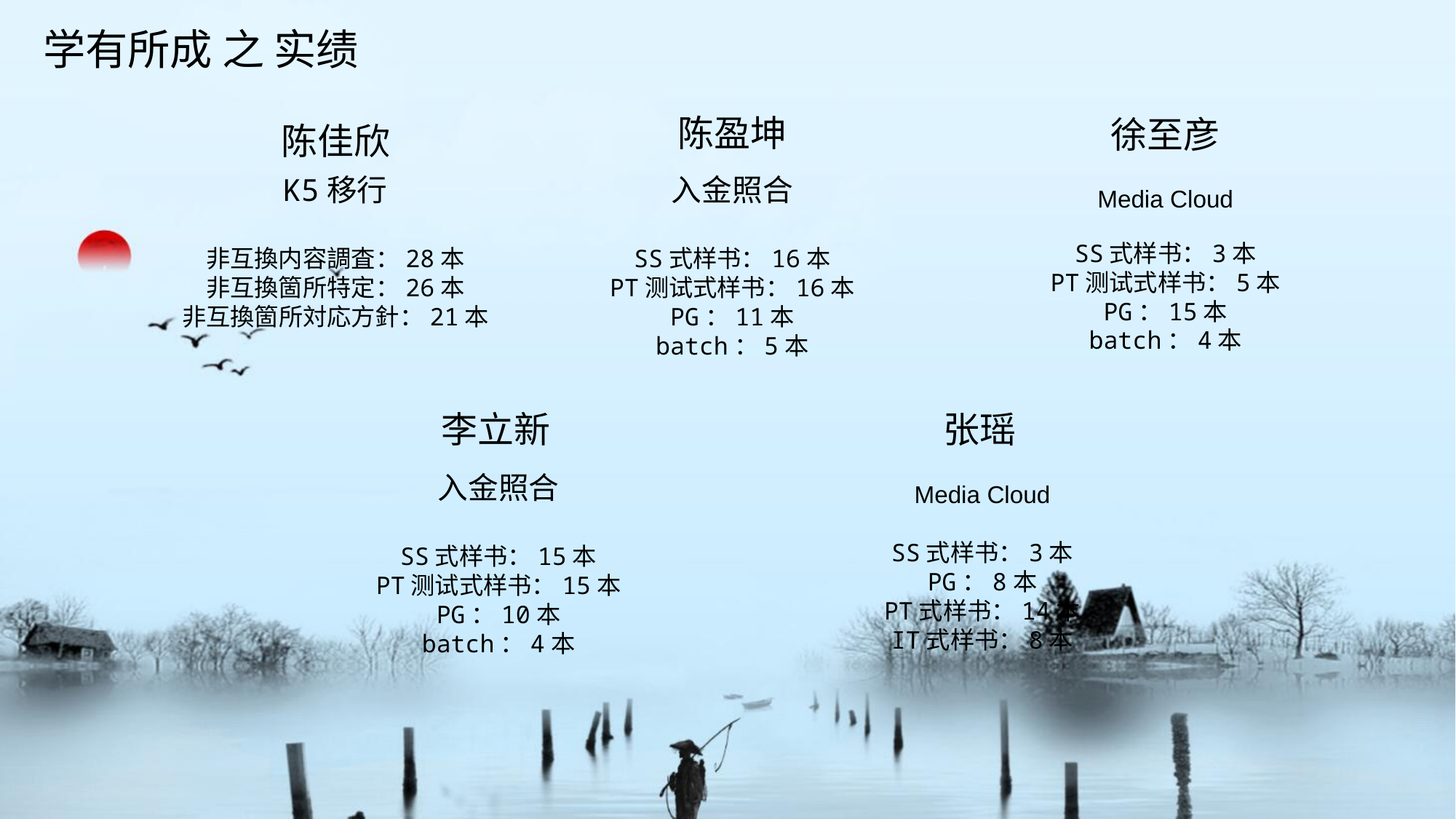

学有所成 之 实绩
陈盈坤
徐至彦
陈佳欣
K5移行

非互換内容調査：28本
非互換箇所特定：26本
非互換箇所対応方針：21本
入金照合

SS式样书：16本
PT测试式样书：16本
PG：11本
batch：5本
Media Cloud

SS式样书：3本
PT测试式样书：5本
PG：15本
batch：4本
李立新
张瑶
入金照合

SS式样书：15本
PT测试式样书：15本
PG：10本
batch：4本
Media Cloud

SS式样书：3本
PG：8本
PT式样书：14本
IT式样书：8本